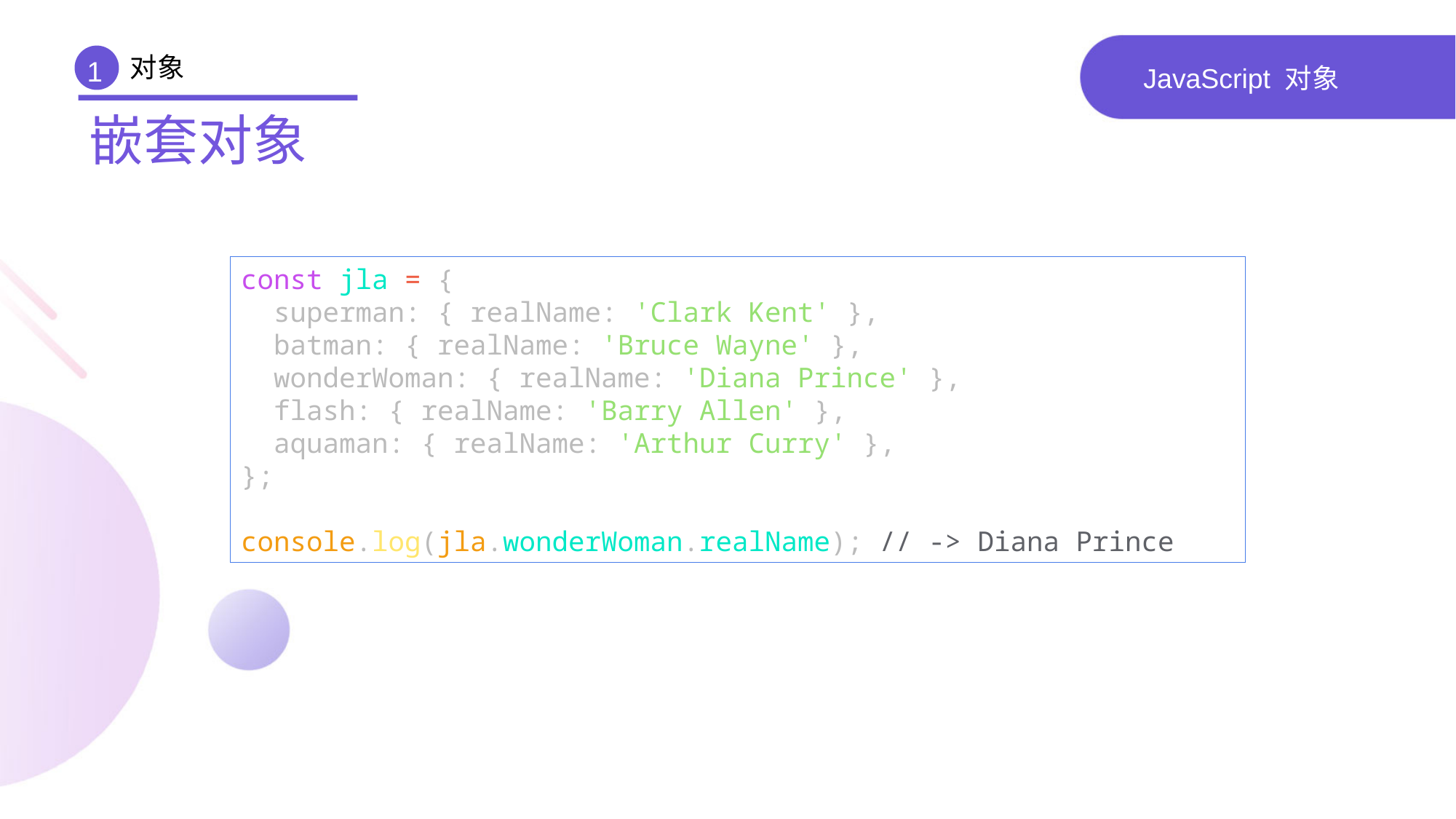

对象
1
# JavaScript 对象
嵌套对象
const jla = {
  superman: { realName: 'Clark Kent' },
  batman: { realName: 'Bruce Wayne' },
  wonderWoman: { realName: 'Diana Prince' },
  flash: { realName: 'Barry Allen' },
  aquaman: { realName: 'Arthur Curry' },
};
console.log(jla.wonderWoman.realName); // -> Diana Prince